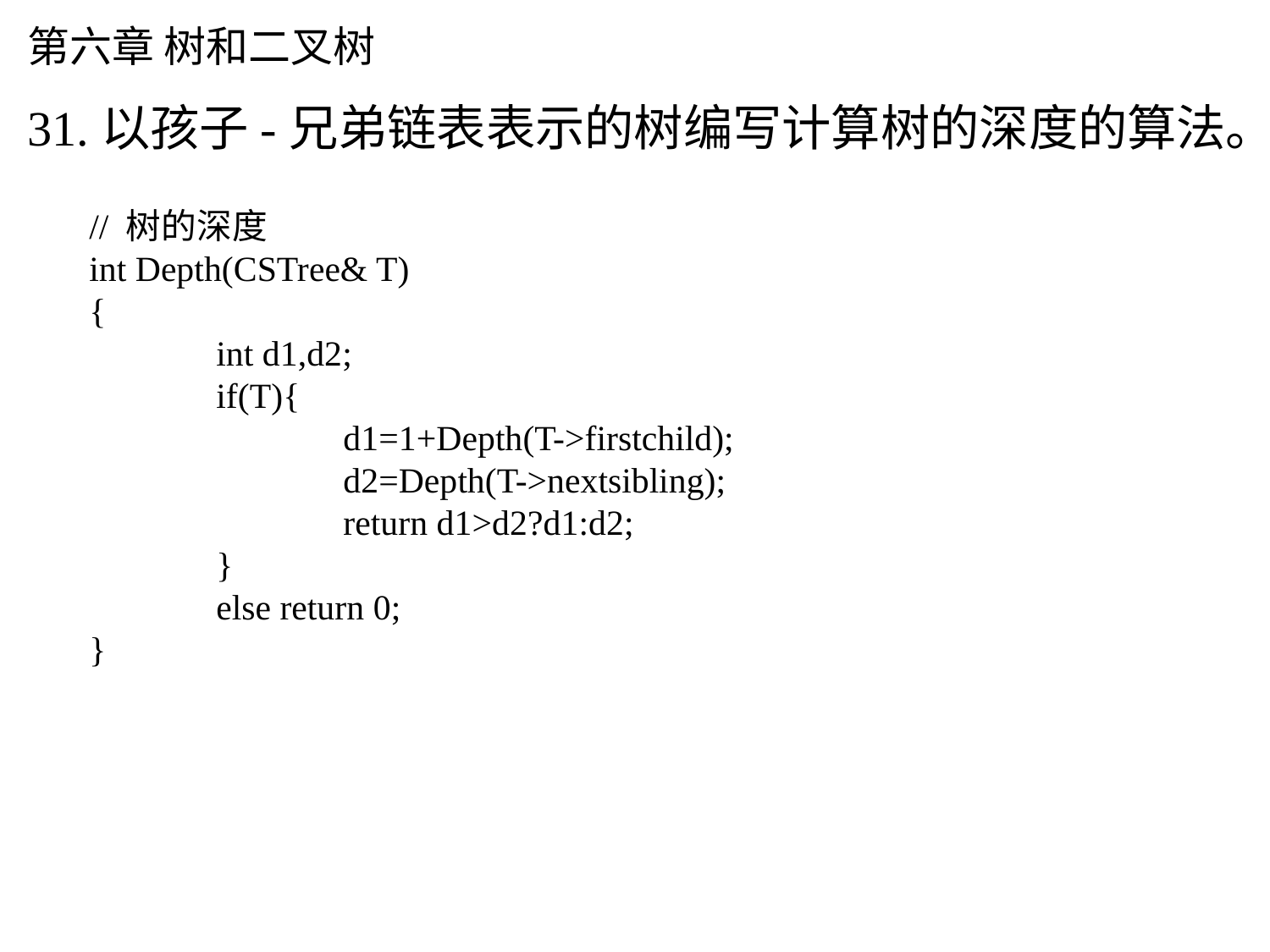

# 第六章 树和二叉树
31.以孩子-兄弟链表表示的树编写计算树的深度的算法。
// 树的深度
int Depth(CSTree& T)
{
	int d1,d2;
	if(T){
		d1=1+Depth(T->firstchild);
		d2=Depth(T->nextsibling);
		return d1>d2?d1:d2;
	}
	else return 0;
}